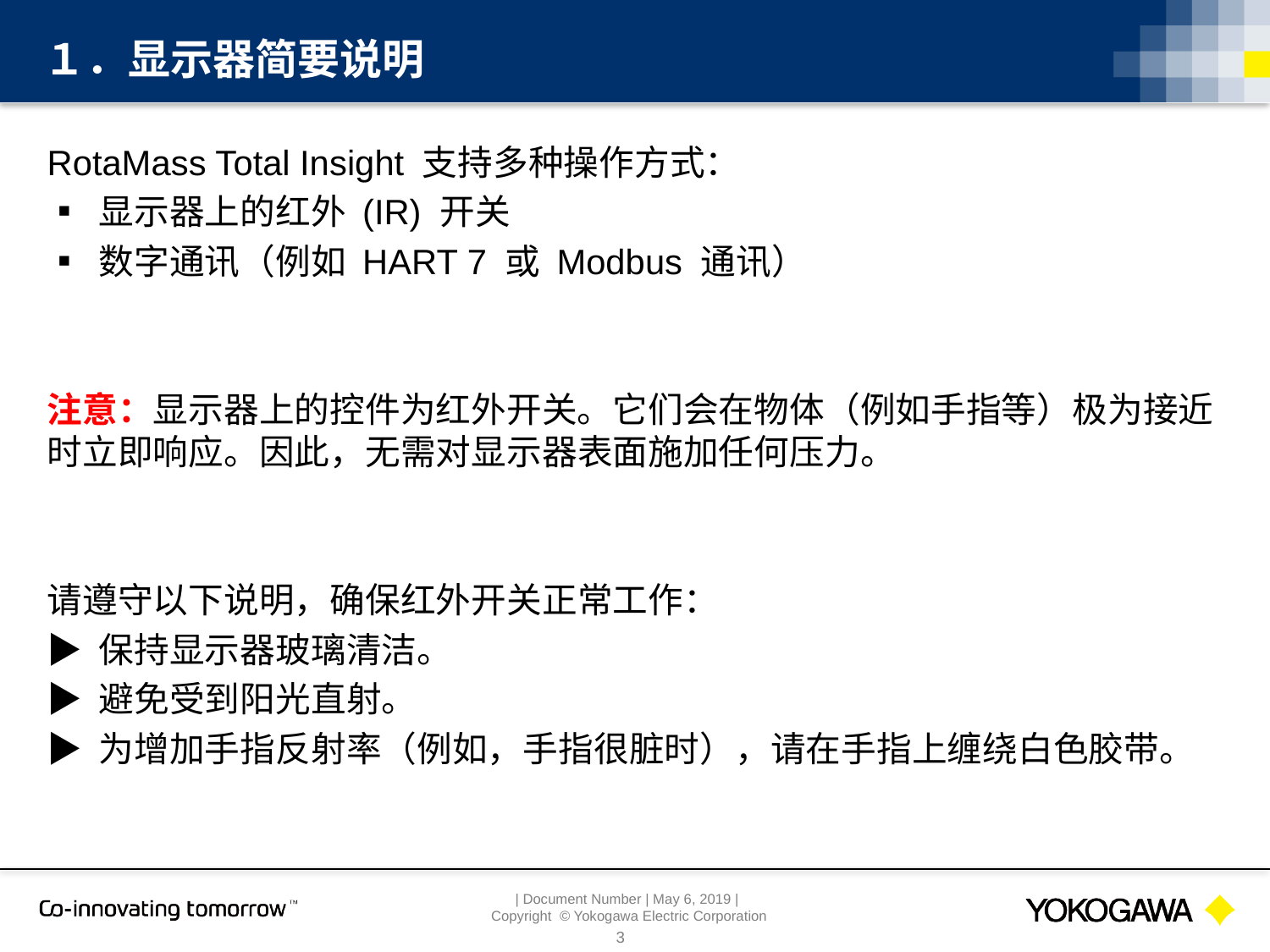

１．显示器简要说明
RotaMass Total Insight 支持多种操作方式：
▪ 显示器上的红外 (IR) 开关
▪ 数字通讯（例如 HART 7 或 Modbus 通讯）

注意：显示器上的控件为红外开关。它们会在物体（例如手指等）极为接近时立即响应。因此，无需对显示器表面施加任何压力。

请遵守以下说明，确保红外开关正常工作：
▶ 保持显示器玻璃清洁。
▶ 避免受到阳光直射。
▶ 为增加手指反射率（例如，手指很脏时），请在手指上缠绕白色胶带。